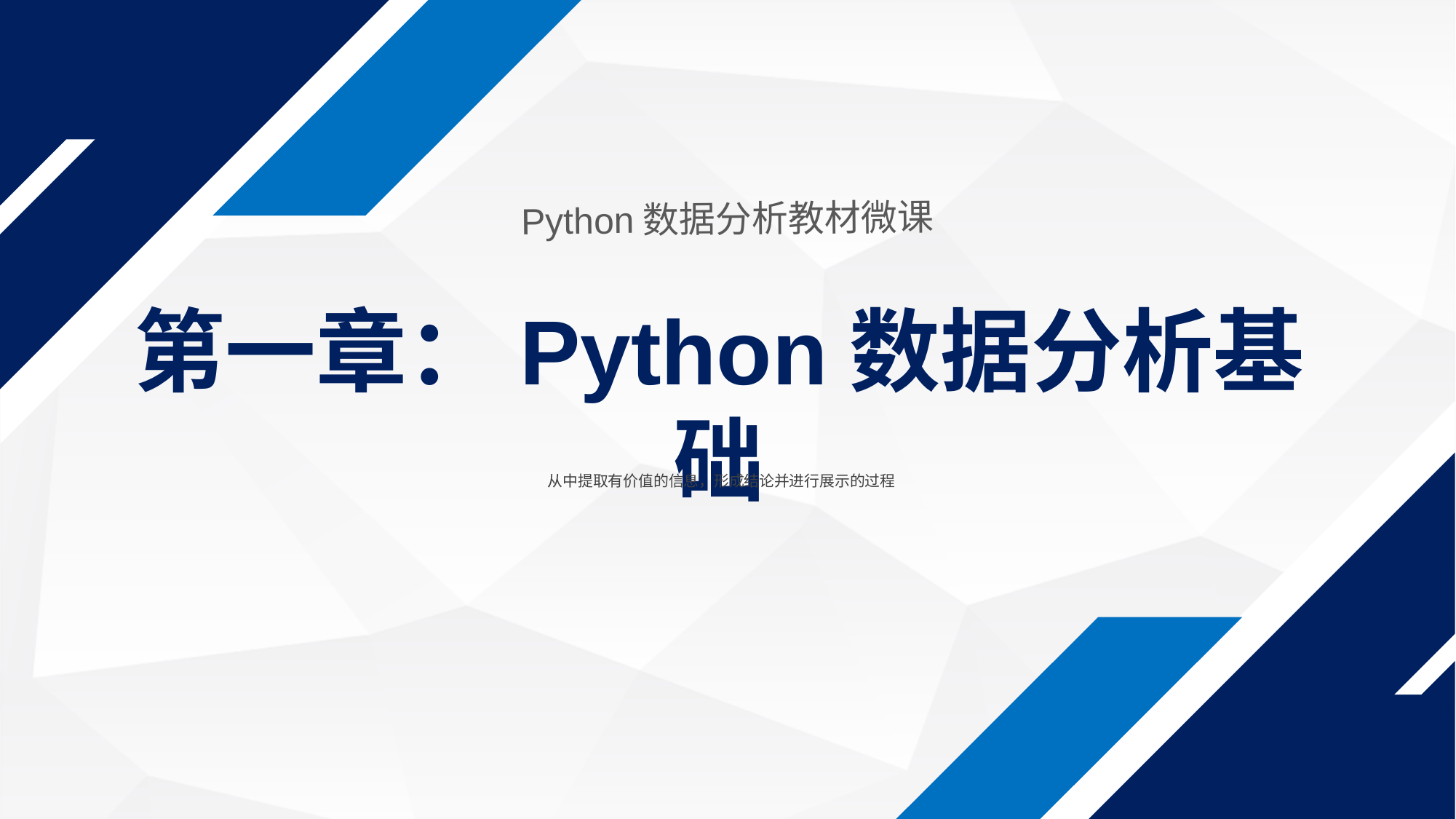

Python数据分析教材微课
第一章：Python数据分析基础

从中提取有价值的信息，形成结论并进行展示的过程